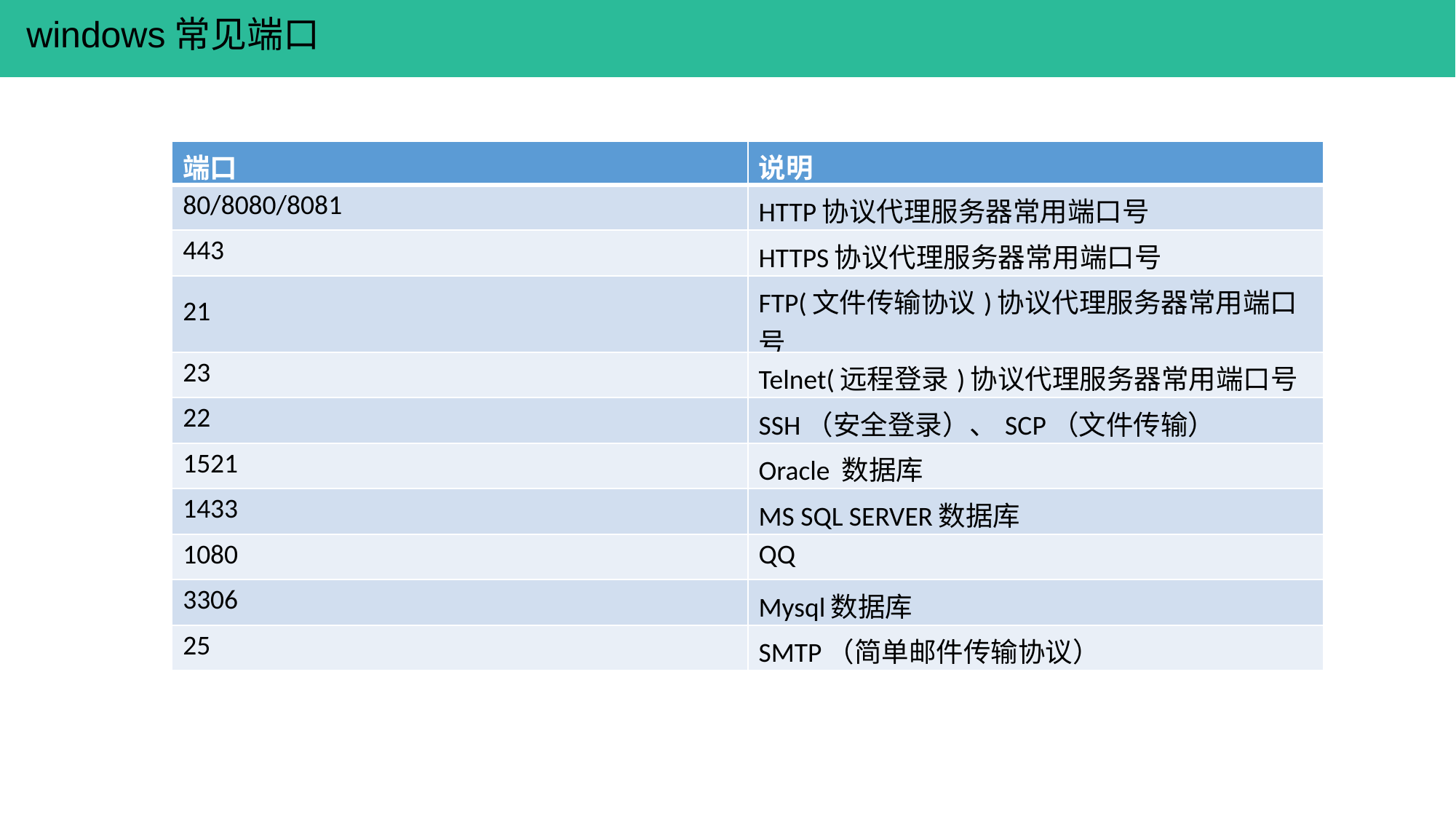

windows常见端口
| 端口 | 说明 |
| --- | --- |
| 80/8080/8081 | HTTP协议代理服务器常用端口号 |
| 443 | HTTPS协议代理服务器常用端口号 |
| 21 | FTP(文件传输协议)协议代理服务器常用端口号 |
| 23 | Telnet(远程登录)协议代理服务器常用端口号 |
| 22 | SSH（安全登录）、SCP（文件传输） |
| 1521 | Oracle 数据库 |
| 1433 | MS SQL SERVER数据库 |
| 1080 | QQ |
| 3306 | Mysql数据库 |
| 25 | SMTP（简单邮件传输协议） |